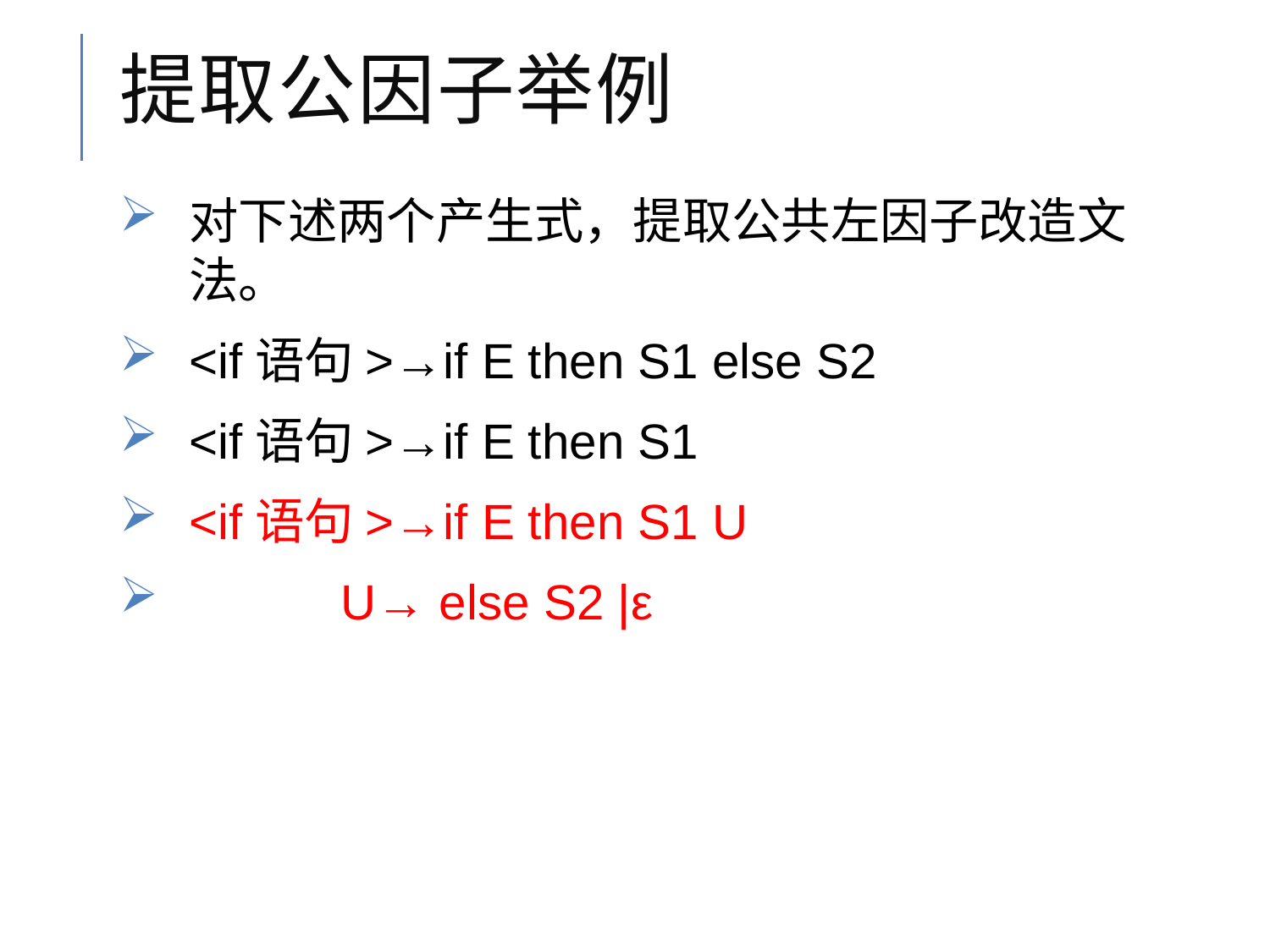

# 提取公因子举例
对下述两个产生式，提取公共左因子改造文法。
<if语句>→if E then S1 else S2
<if语句>→if E then S1
<if语句>→if E then S1 U
           U→ else S2 |ε

32